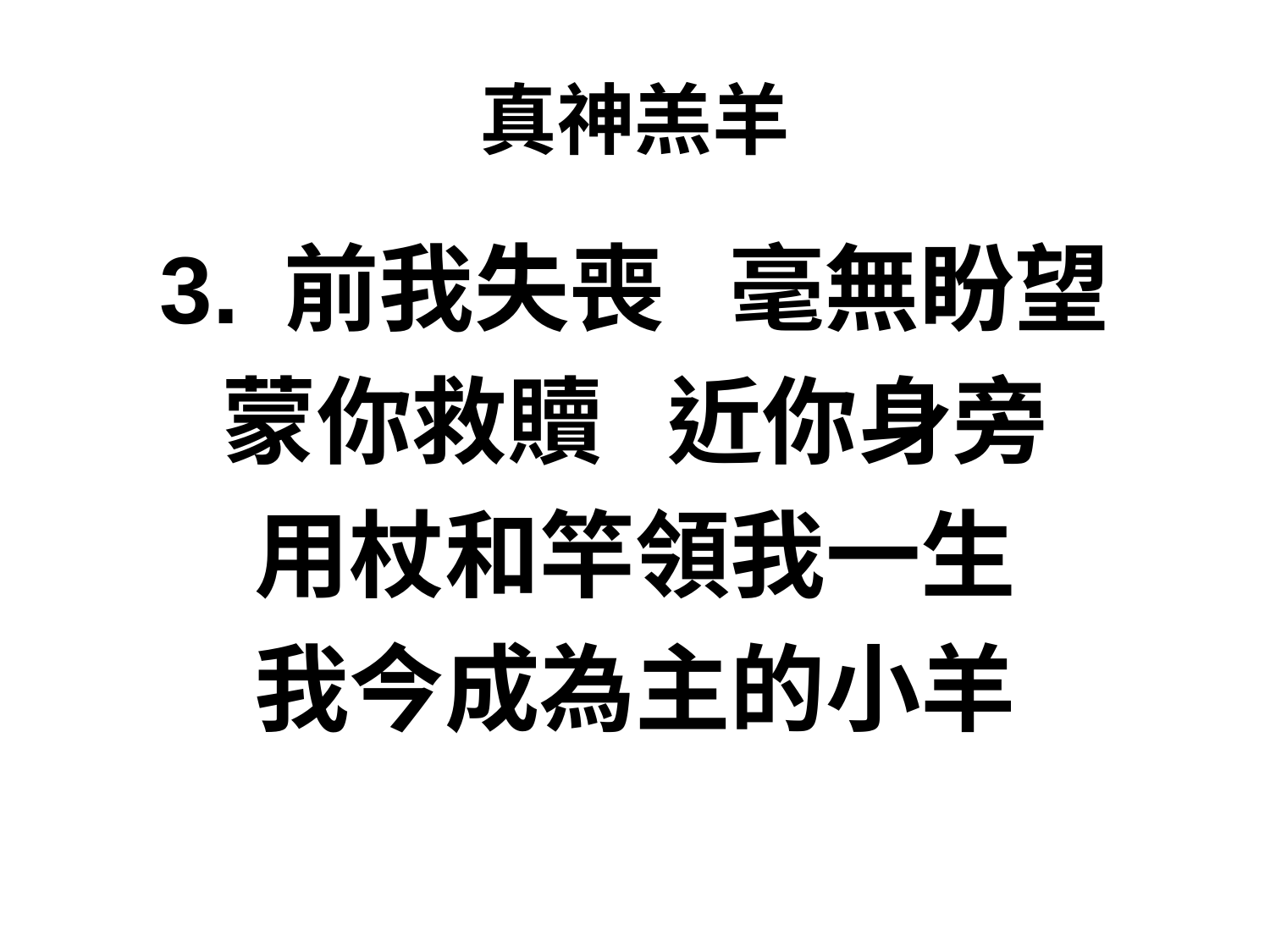

# 真神羔羊
3. 前我失喪   毫無盼望
蒙你救贖   近你身旁
用杖和竿領我一生
我今成為主的小羊